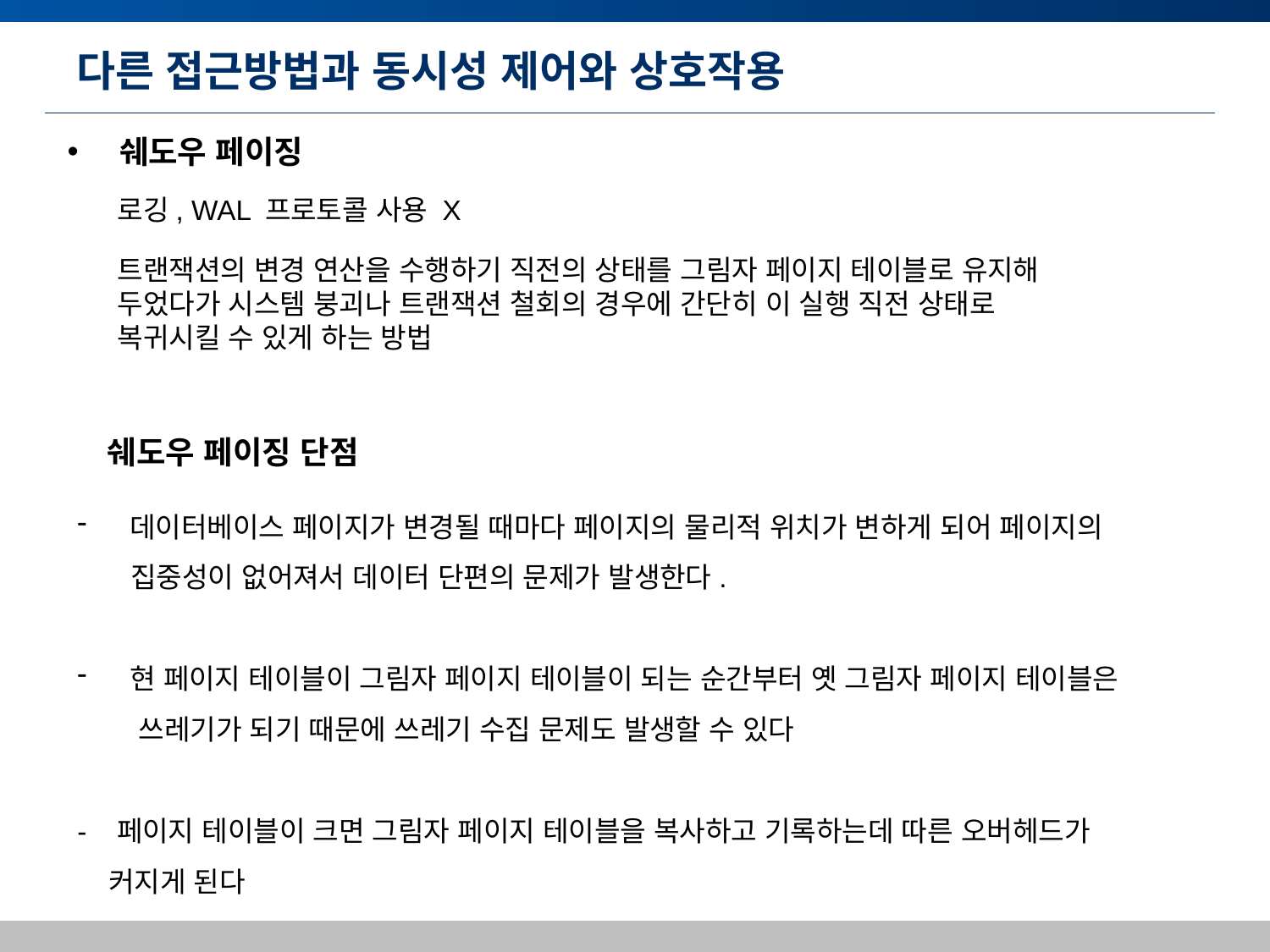

# 다른 접근방법과 동시성 제어와 상호작용
  쉐도우 페이징
로깅, WAL 프로토콜 사용 X
트랜잭션의 변경 연산을 수행하기 직전의 상태를 그림자 페이지 테이블로 유지해 두었다가 시스템 붕괴나 트랜잭션 철회의 경우에 간단히 이 실행 직전 상태로 복귀시킬 수 있게 하는 방법
쉐도우 페이징 단점
  데이터베이스 페이지가 변경될 때마다 페이지의 물리적 위치가 변하게 되어 페이지의
   집중성이 없어져서 데이터 단편의 문제가 발생한다.

  현 페이지 테이블이 그림자 페이지 테이블이 되는 순간부터 옛 그림자 페이지 테이블은
    쓰레기가 되기 때문에 쓰레기 수집 문제도 발생할 수 있다

-   페이지 테이블이 크면 그림자 페이지 테이블을 복사하고 기록하는데 따른 오버헤드가
    커지게 된다